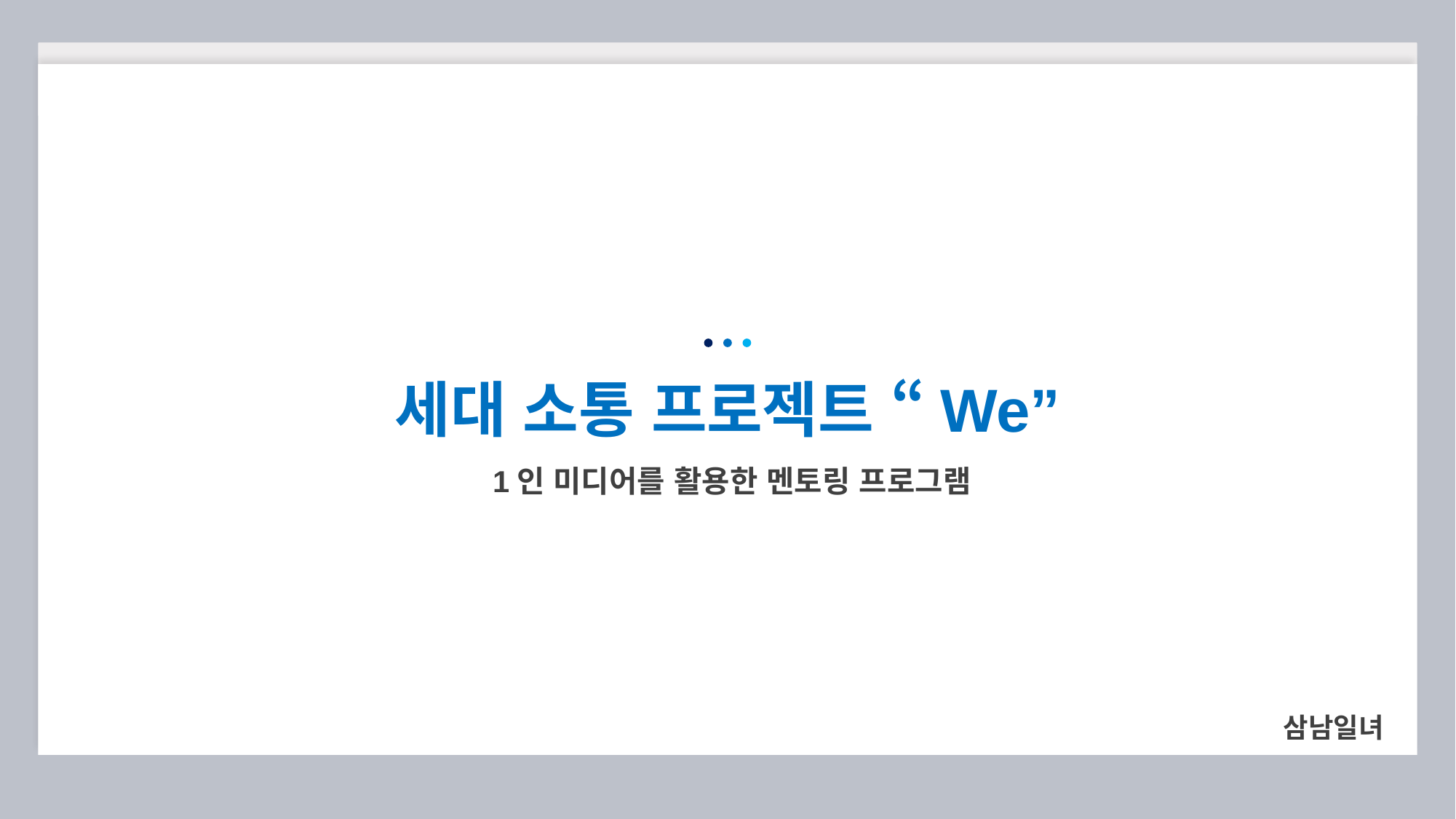

세대 소통 프로젝트 “We”
1인 미디어를 활용한 멘토링 프로그램
삼남일녀